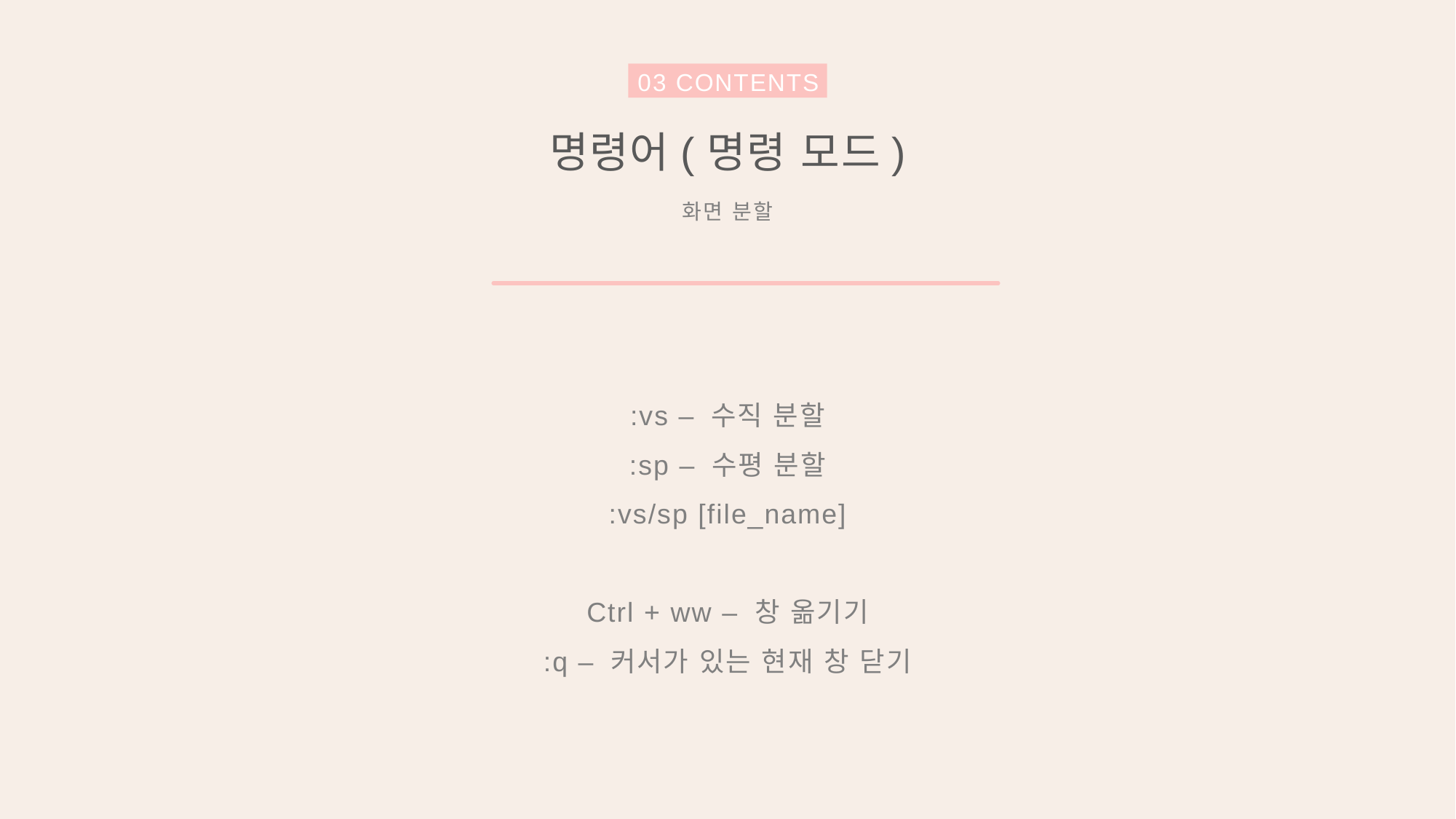

03 CONTENTS
명령어(명령 모드)
화면 분할
:vs – 수직 분할
:sp – 수평 분할
:vs/sp [file_name]

Ctrl + ww – 창 옮기기
:q – 커서가 있는 현재 창 닫기